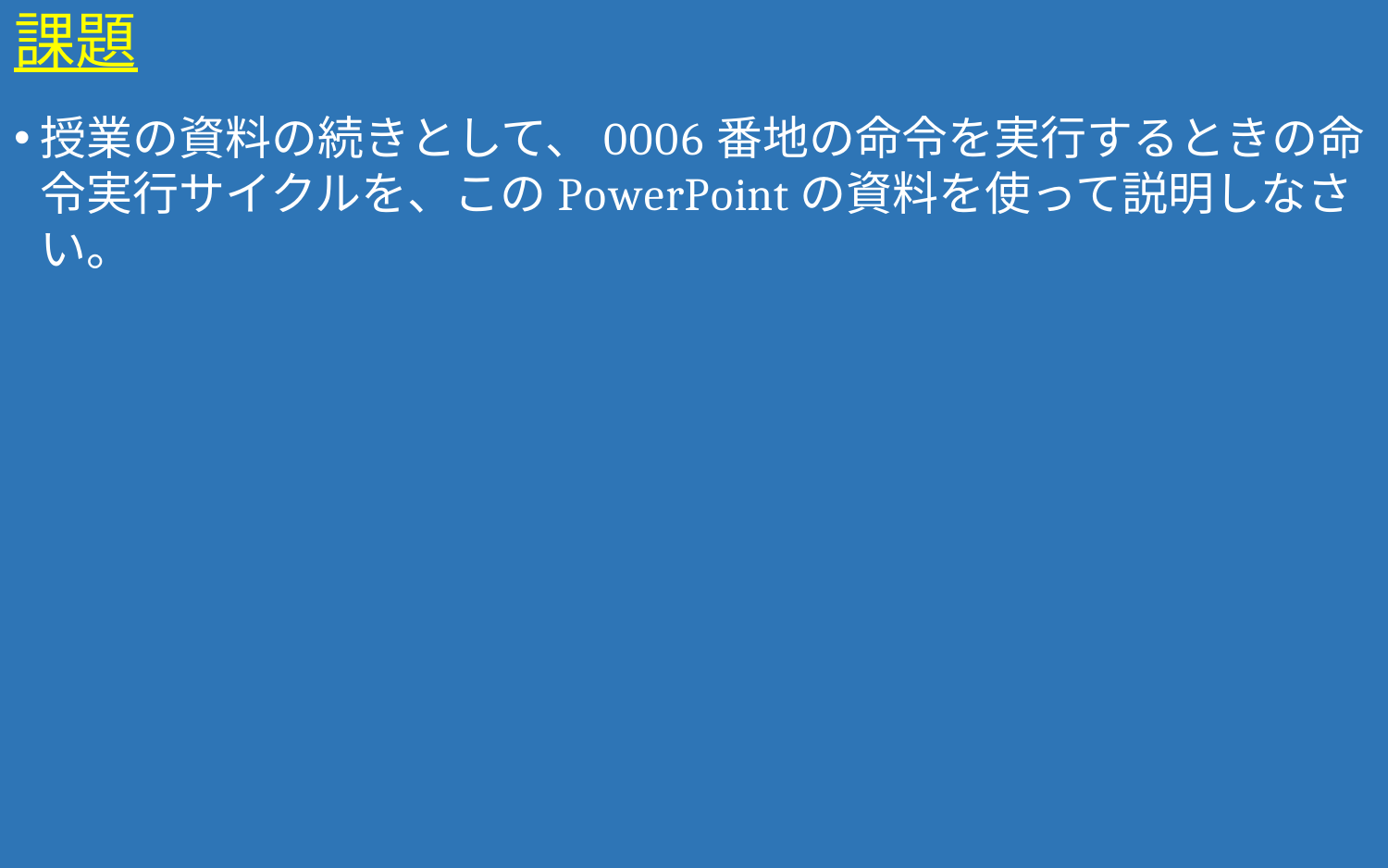

# 課題
授業の資料の続きとして、0006番地の命令を実行するときの命令実行サイクルを、このPowerPointの資料を使って説明しなさい。